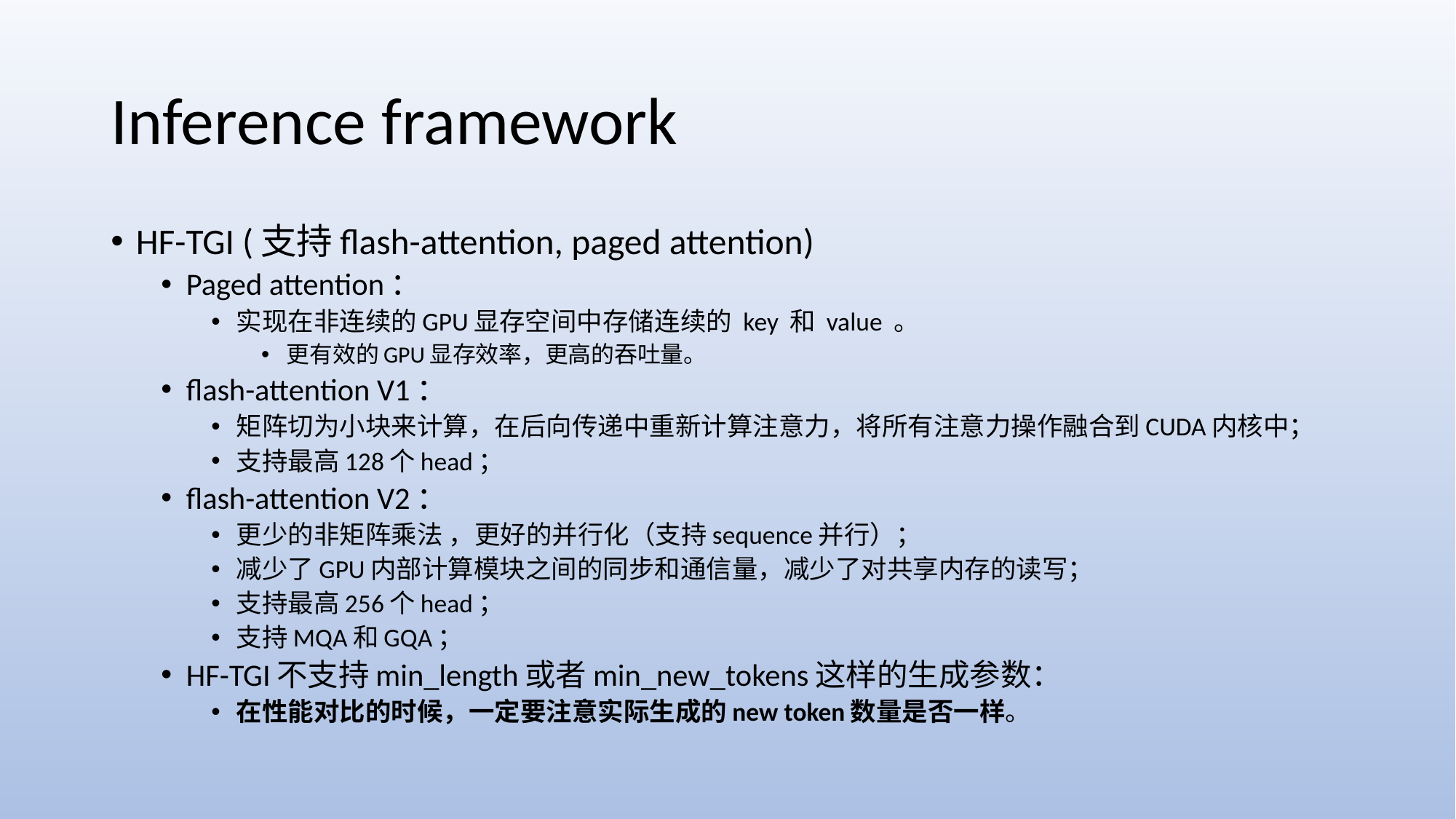

# Inference framework
HF-TGI (支持flash-attention, paged attention)
Paged attention：
实现在非连续的GPU显存空间中存储连续的 key 和 value 。
更有效的GPU显存效率，更高的吞吐量。
flash-attention V1：
矩阵切为小块来计算，在后向传递中重新计算注意力，将所有注意力操作融合到CUDA内核中；
支持最高128个head；
flash-attention V2：
更少的非矩阵乘法 ，更好的并行化（支持sequence并行）；
减少了GPU内部计算模块之间的同步和通信量，减少了对共享内存的读写；
支持最高256个head；
支持MQA和GQA；
HF-TGI不支持min_length或者min_new_tokens这样的生成参数：
在性能对比的时候，一定要注意实际生成的new token数量是否一样。